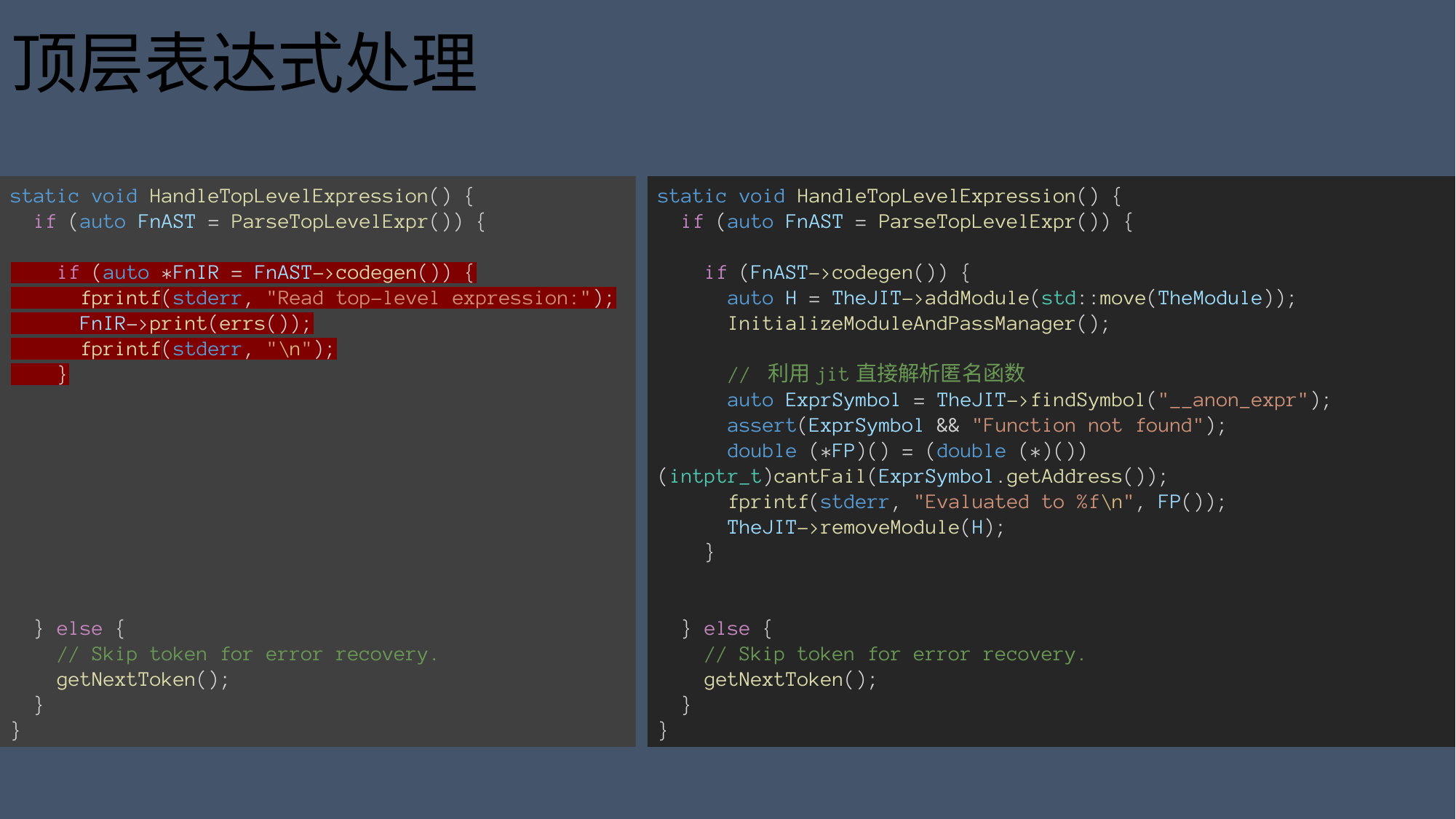

# 顶层表达式处理
static void HandleTopLevelExpression() {
  if (auto FnAST = ParseTopLevelExpr()) {

    if (auto *FnIR = FnAST->codegen()) {
      fprintf(stderr, "Read top-level expression:");
      FnIR->print(errs());
      fprintf(stderr, "\n");
    }

  } else {
    // Skip token for error recovery.
    getNextToken();
  }
}
static void HandleTopLevelExpression() {
  if (auto FnAST = ParseTopLevelExpr()) {

    if (FnAST->codegen()) {
      auto H = TheJIT->addModule(std::move(TheModule));
      InitializeModuleAndPassManager();
      // 利用jit直接解析匿名函数
      auto ExprSymbol = TheJIT->findSymbol("__anon_expr");
      assert(ExprSymbol && "Function not found");
      double (*FP)() = (double (*)())(intptr_t)cantFail(ExprSymbol.getAddress());
      fprintf(stderr, "Evaluated to %f\n", FP());
      TheJIT->removeModule(H);
    }

  } else {
    // Skip token for error recovery.
    getNextToken();
  }
}